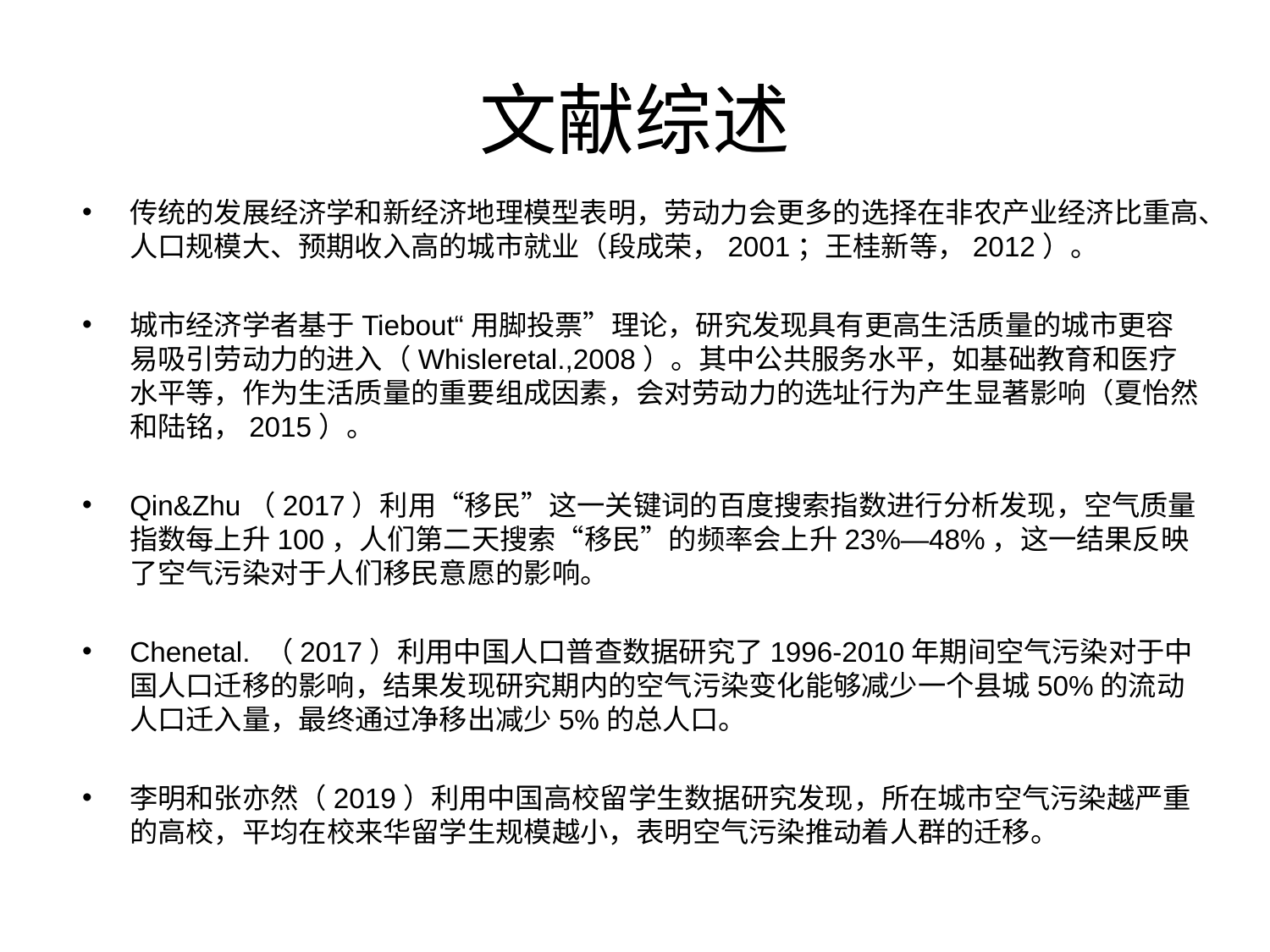

# 文献综述
传统的发展经济学和新经济地理模型表明，劳动力会更多的选择在非农产业经济比重高、人口规模大、预期收入高的城市就业（段成荣，2001；王桂新等，2012）。

城市经济学者基于Tiebout“用脚投票”理论，研究发现具有更高生活质量的城市更容易吸引劳动力的进入（Whisleretal.,2008）。其中公共服务水平，如基础教育和医疗水平等，作为生活质量的重要组成因素，会对劳动力的选址行为产生显著影响（夏怡然和陆铭，2015）。

Qin&Zhu（2017）利用“移民”这一关键词的百度搜索指数进行分析发现，空气质量指数每上升100，人们第二天搜索“移民”的频率会上升23%—48%，这一结果反映了空气污染对于人们移民意愿的影响。

Chenetal. （2017）利用中国人口普查数据研究了1996-2010年期间空气污染对于中国人口迁移的影响，结果发现研究期内的空气污染变化能够减少一个县城50%的流动人口迁入量，最终通过净移出减少5%的总人口。

李明和张亦然（2019）利用中国高校留学生数据研究发现，所在城市空气污染越严重的高校，平均在校来华留学生规模越小，表明空气污染推动着人群的迁移。